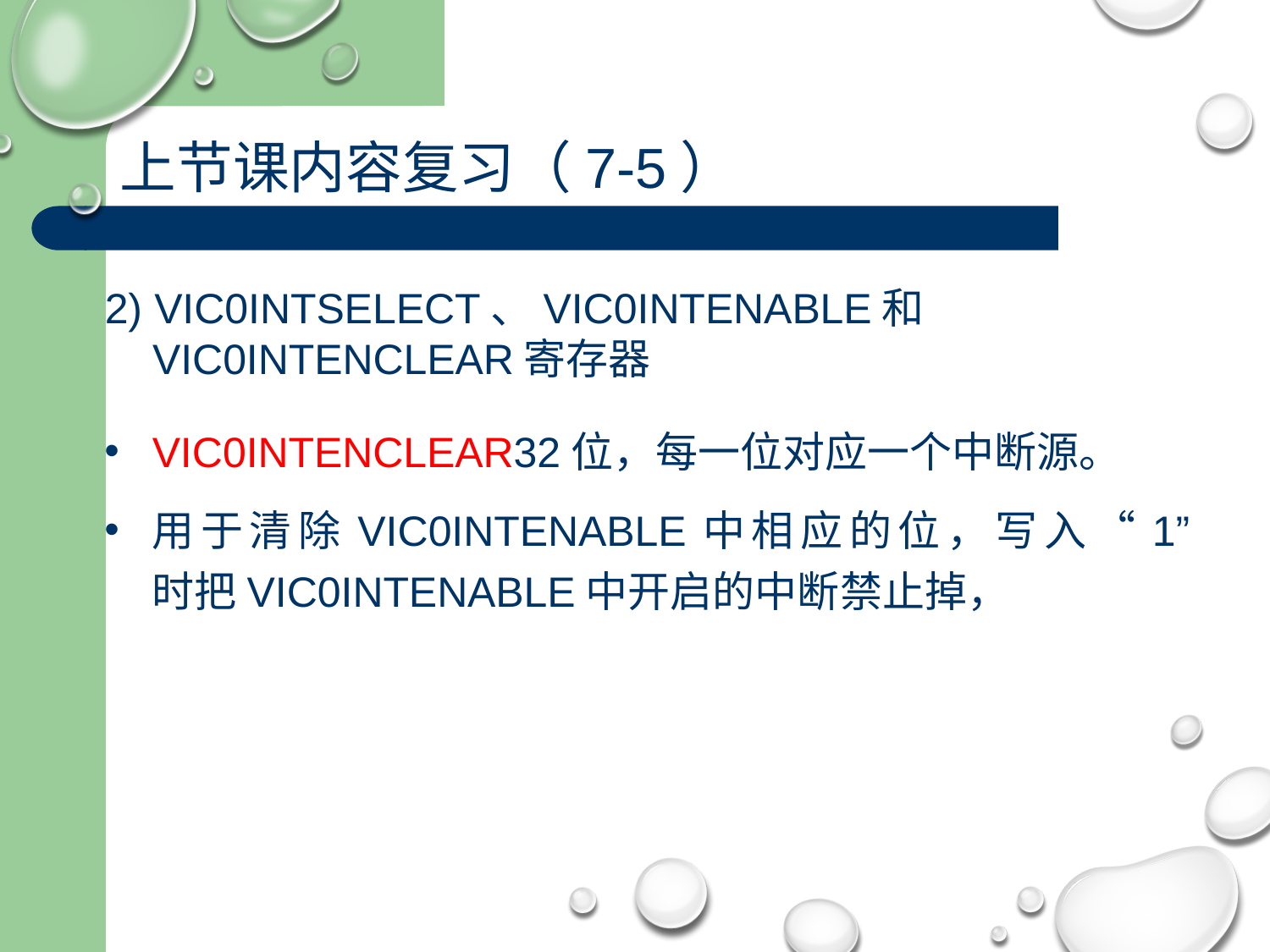

上节课内容复习（7-5）
2) VIC0INTSELECT、VIC0INTENABLE和VIC0INTENCLEAR寄存器
VIC0INTENCLEAR32位，每一位对应一个中断源。
用于清除VIC0INTENABLE中相应的位，写入“1”
时把VIC0INTENABLE中开启的中断禁止掉，